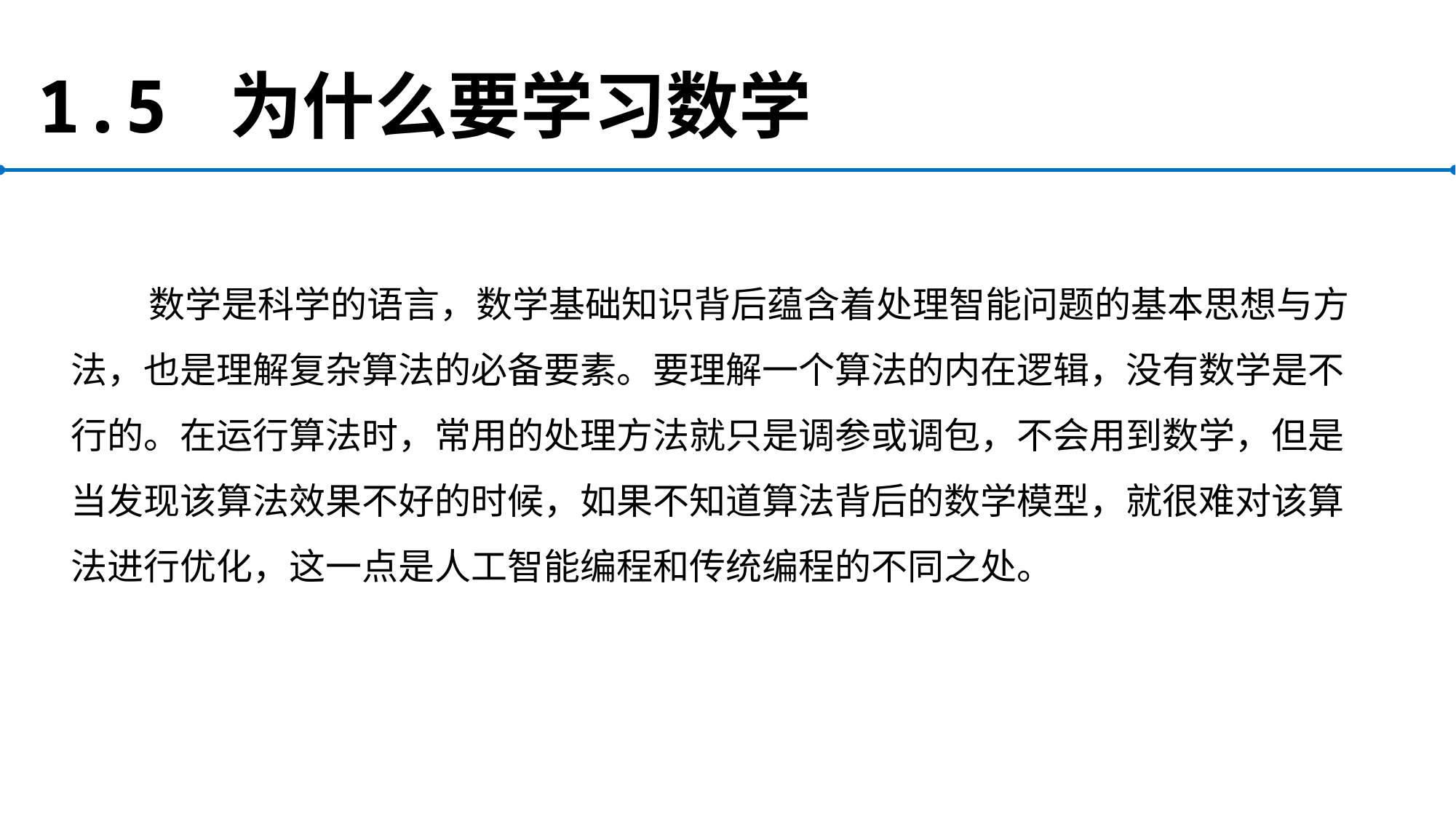

# 1.5 为什么要学习数学
数学是科学的语言，数学基础知识背后蕴含着处理智能问题的基本思想与方法，也是理解复杂算法的必备要素。要理解一个算法的内在逻辑，没有数学是不行的。在运行算法时，常用的处理方法就只是调参或调包，不会用到数学，但是当发现该算法效果不好的时候，如果不知道算法背后的数学模型，就很难对该算法进行优化，这一点是人工智能编程和传统编程的不同之处。